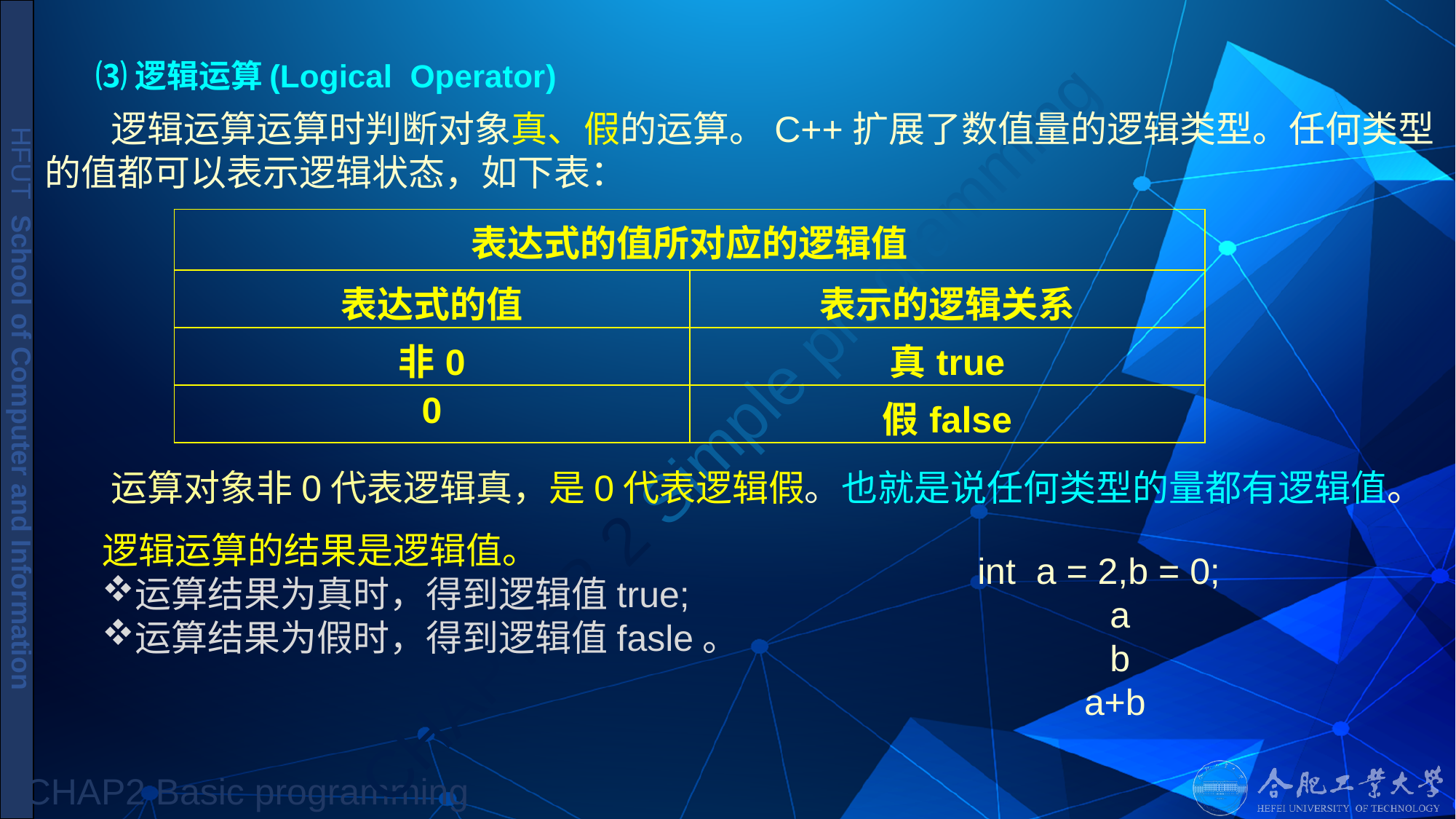

# ⑶逻辑运算(Logical  Operator)
       逻辑运算运算时判断对象真、假的运算。C++扩展了数值量的逻辑类型。任何类型的值都可以表示逻辑状态，如下表：
| 表达式的值所对应的逻辑值 |  |
| --- | --- |
| 表达式的值 | 表示的逻辑关系 |
| 非0 | 真true |
| 0 | 假false |
       运算对象非0代表逻辑真，是0代表逻辑假。也就是说任何类型的量都有逻辑值。
逻辑运算的结果是逻辑值。
运算结果为真时，得到逻辑值true;
运算结果为假时，得到逻辑值fasle。
int  a = 2,b = 0;
             a
    b
   a+b